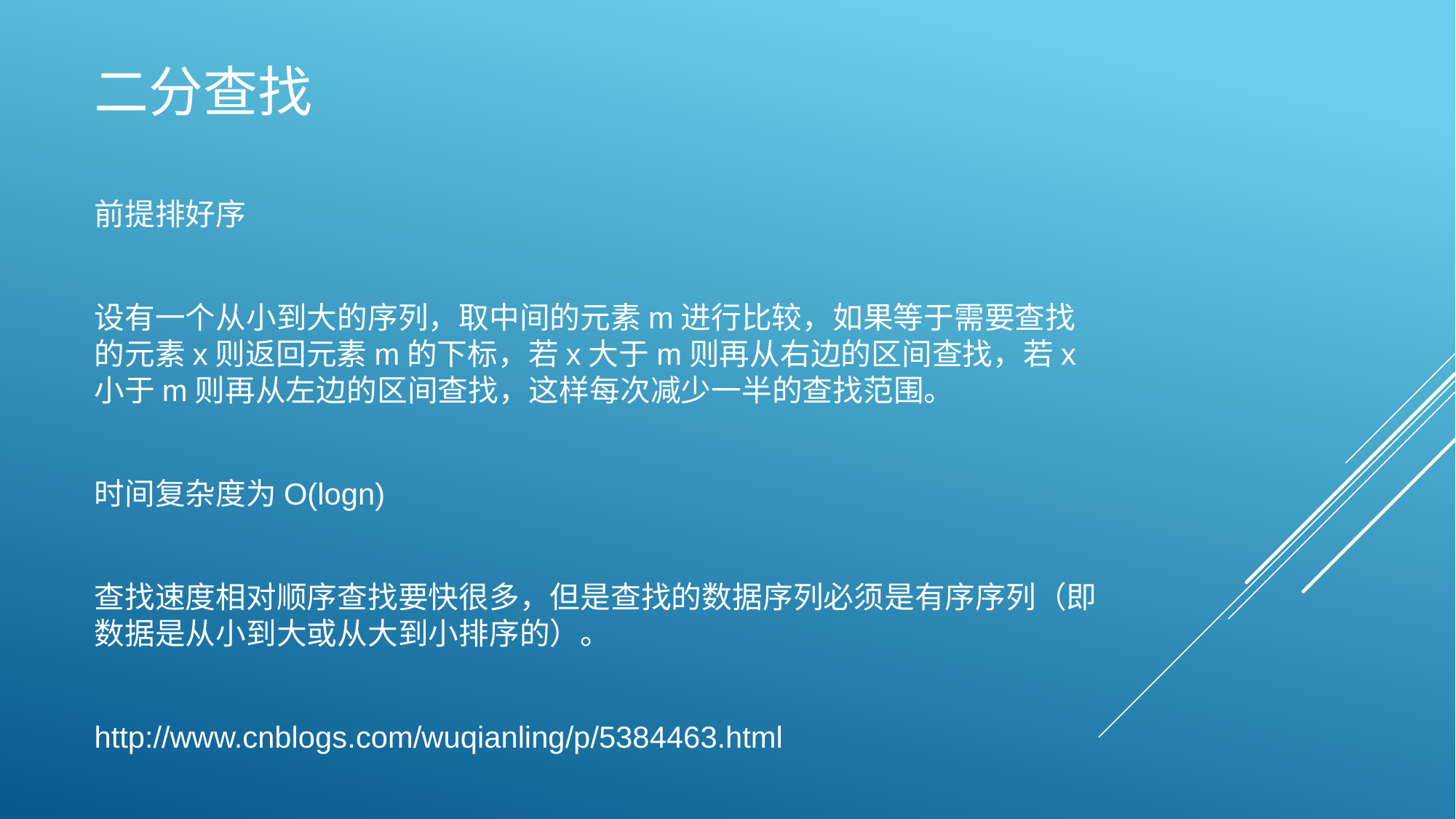

# 二分查找
前提排好序

设有一个从小到大的序列，取中间的元素m进行比较，如果等于需要查找的元素x则返回元素m的下标，若x大于m则再从右边的区间查找，若x小于m则再从左边的区间查找，这样每次减少一半的查找范围。

时间复杂度为O(logn)

查找速度相对顺序查找要快很多，但是查找的数据序列必须是有序序列（即数据是从小到大或从大到小排序的）。

http://www.cnblogs.com/wuqianling/p/5384463.html